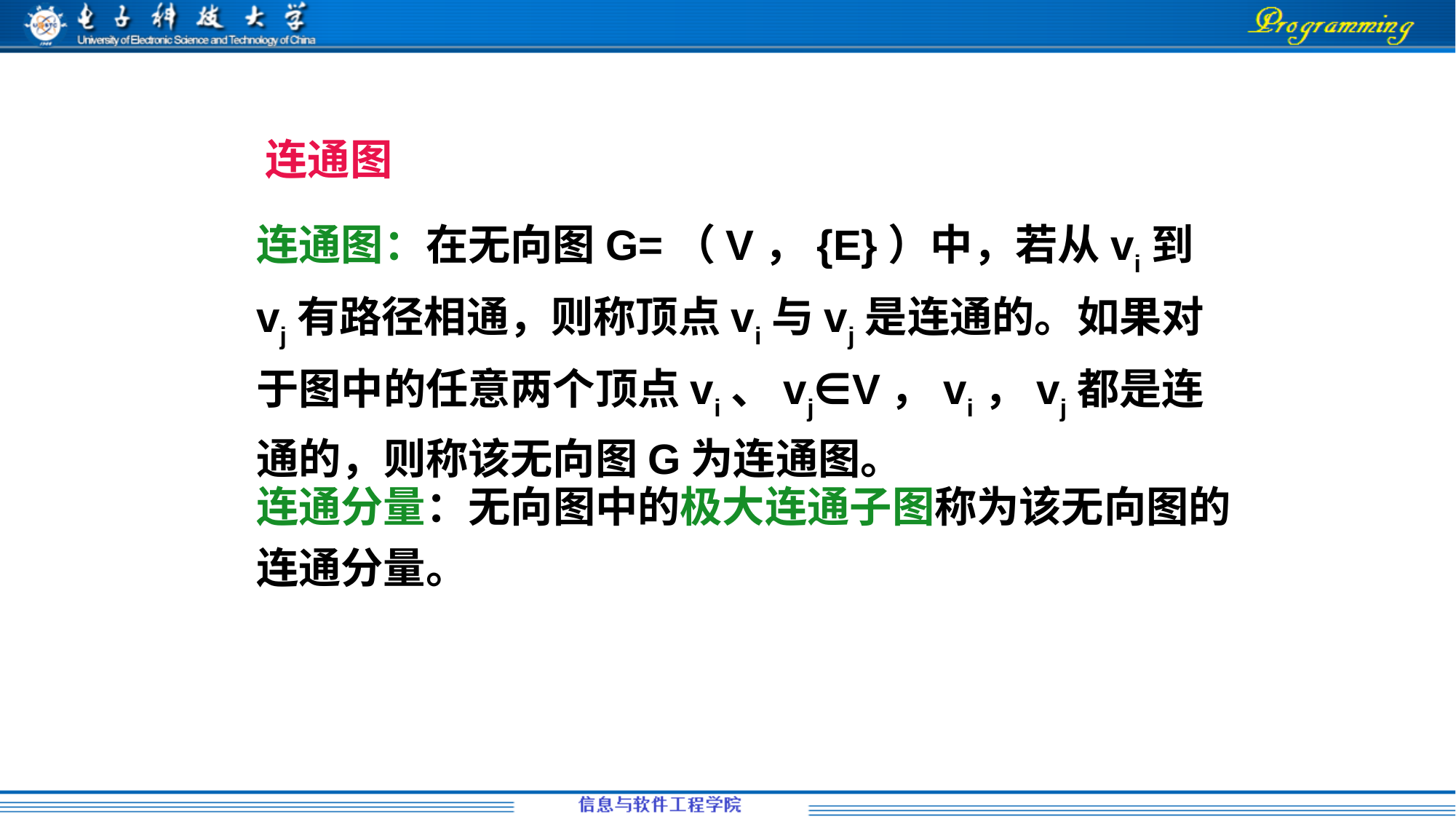

连通图
连通图：在无向图G=（V，{E}）中，若从vi到vj有路径相通，则称顶点vi与vj是连通的。如果对于图中的任意两个顶点vi、vj∈V，vi，vj都是连通的，则称该无向图G为连通图。
连通分量：无向图中的极大连通子图称为该无向图的连通分量。